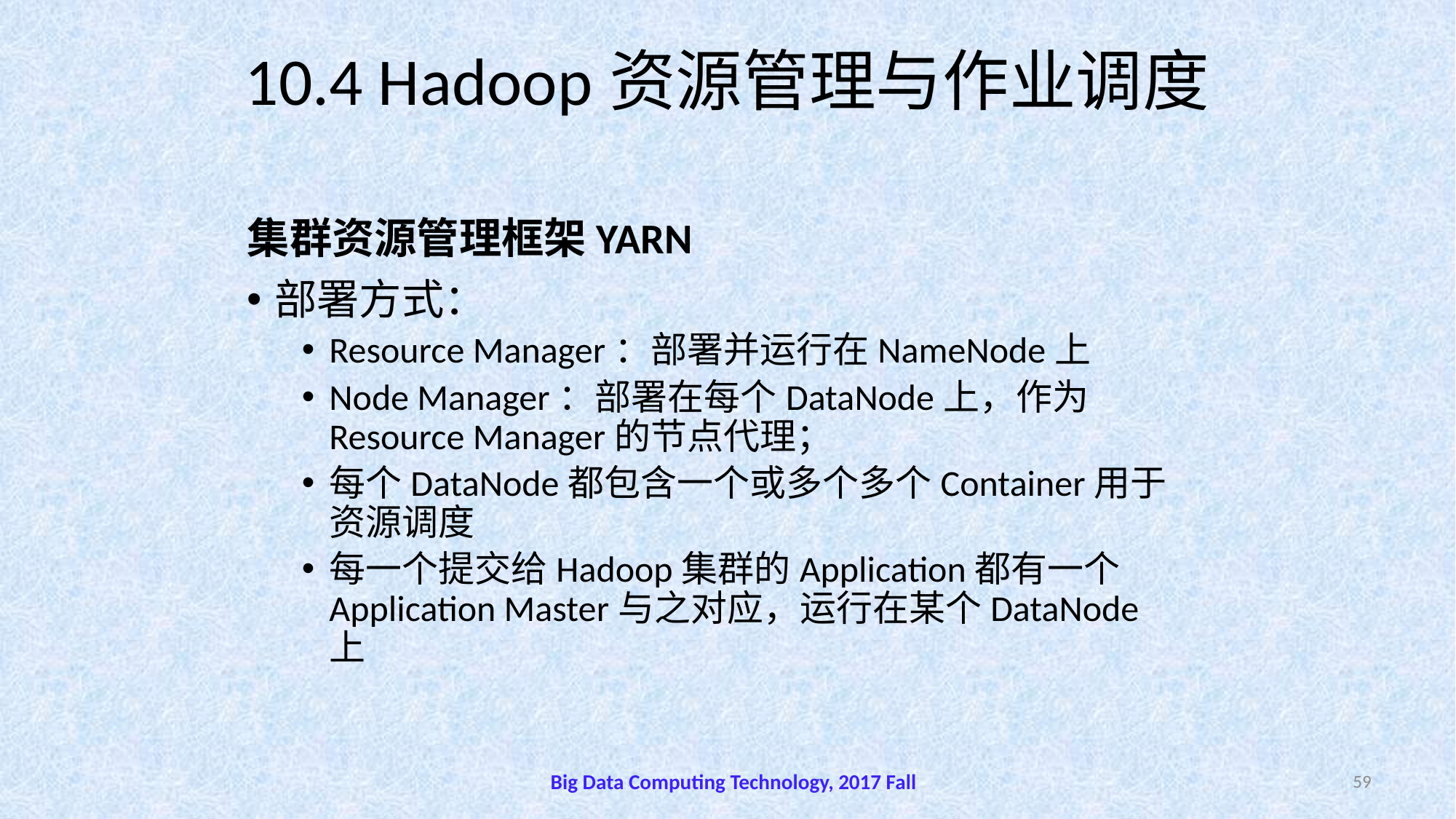

# 10.4 Hadoop资源管理与作业调度
集群资源管理框架YARN
部署方式：
Resource Manager：部署并运行在NameNode上
Node Manager：部署在每个DataNode上，作为Resource Manager的节点代理；
每个DataNode都包含一个或多个多个Container用于资源调度
每一个提交给Hadoop集群的Application都有一个Application Master与之对应，运行在某个DataNode上
Big Data Computing Technology, 2017 Fall
59